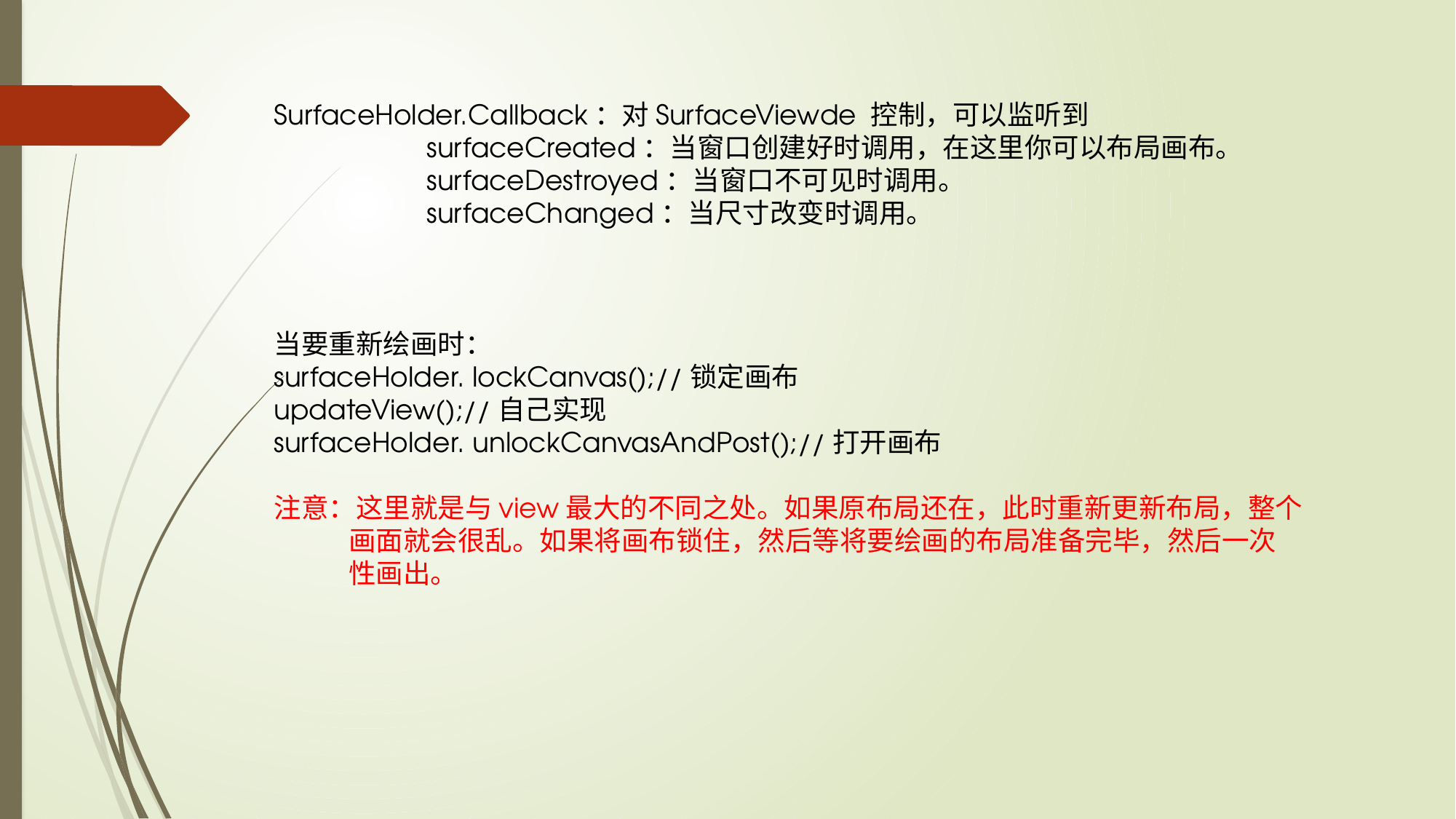

SurfaceHolder.Callback：对SurfaceViewde 控制，可以监听到
                    surfaceCreated：当窗口创建好时调用，在这里你可以布局画布。
                    surfaceDestroyed：当窗口不可见时调用。
                    surfaceChanged：当尺寸改变时调用。

当要重新绘画时：
surfaceHolder. lockCanvas();//锁定画布
updateView();//自己实现
surfaceHolder. unlockCanvasAndPost();//打开画布

注意：这里就是与view最大的不同之处。如果原布局还在，此时重新更新布局，整个
           画面就会很乱。如果将画布锁住，然后等将要绘画的布局准备完毕，然后一次
           性画出。